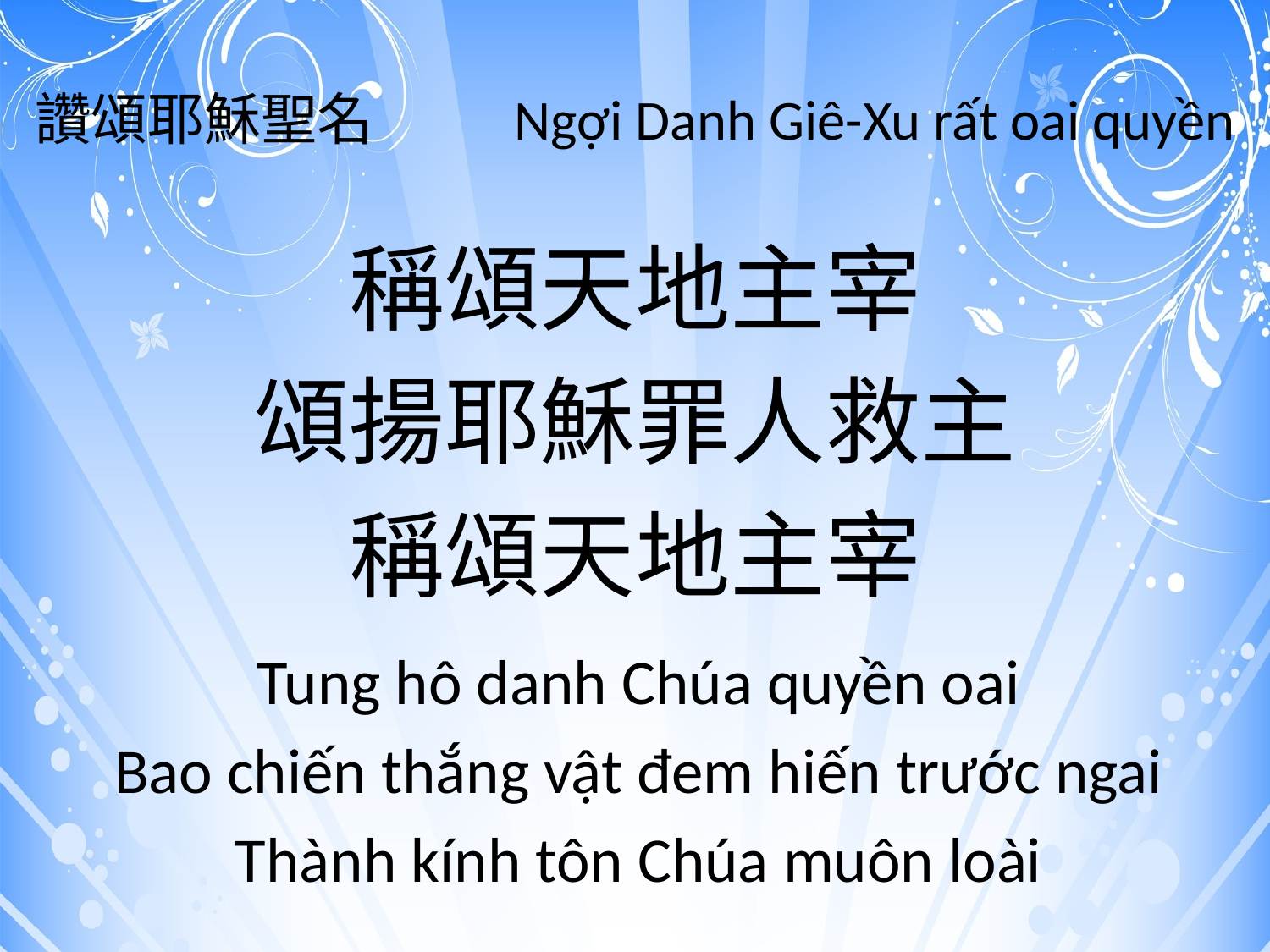

# 讚頌耶穌聖名          Ngợi Danh Giê-Xu rất oai quyền
稱頌天地主宰
頌揚耶穌罪人救主
稱頌天地主宰
Tung hô danh Chúa quyền oai
Bao chiến thắng vật đem hiến trước ngai
Thành kính tôn Chúa muôn loài